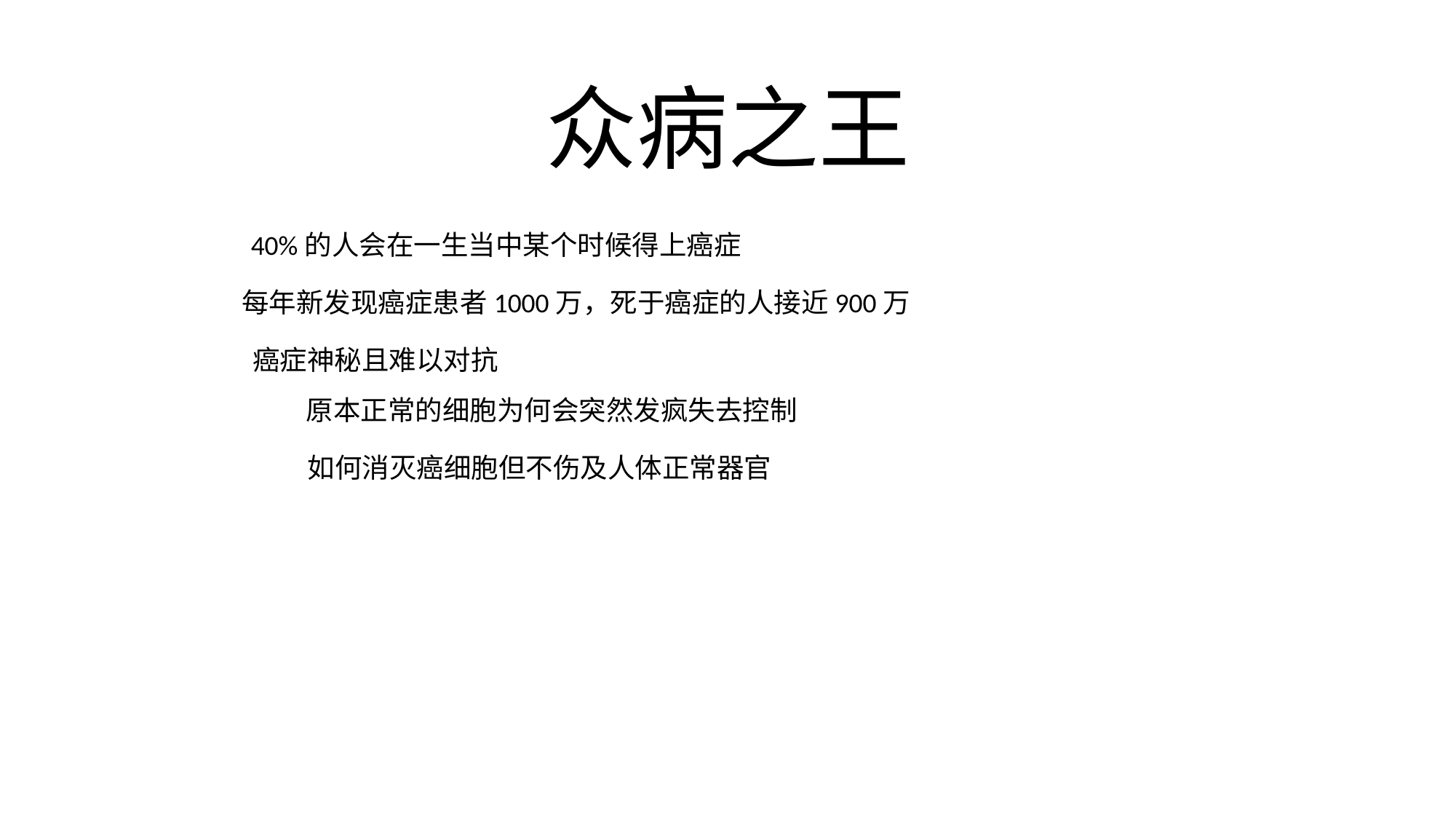

# 众病之王
40%的人会在一生当中某个时候得上癌症
每年新发现癌症患者1000万，死于癌症的人接近900万
癌症神秘且难以对抗
原本正常的细胞为何会突然发疯失去控制
如何消灭癌细胞但不伤及人体正常器官